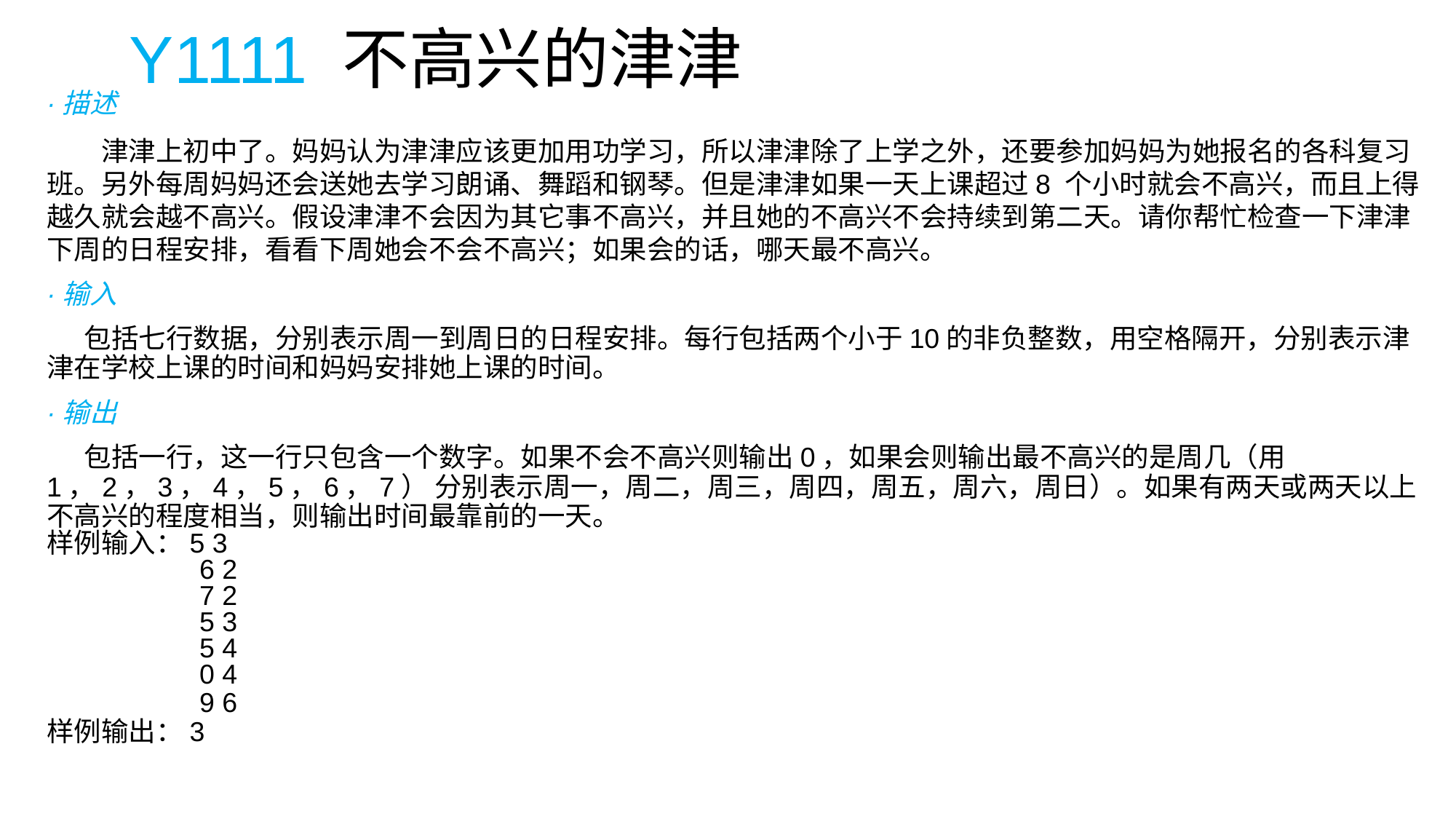

# Y1111 不高兴的津津
·描述
津津上初中了。妈妈认为津津应该更加用功学习，所以津津除了上学之外，还要参加妈妈为她报名的各科复习班。另外每周妈妈还会送她去学习朗诵、舞蹈和钢琴。但是津津如果一天上课超过8 个小时就会不高兴，而且上得越久就会越不高兴。假设津津不会因为其它事不高兴，并且她的不高兴不会持续到第二天。请你帮忙检查一下津津下周的日程安排，看看下周她会不会不高兴；如果会的话，哪天最不高兴。
·输入
     包括七行数据，分别表示周一到周日的日程安排。每行包括两个小于10的非负整数，用空格隔开，分别表示津津在学校上课的时间和妈妈安排她上课的时间。
·输出
     包括一行，这一行只包含一个数字。如果不会不高兴则输出0，如果会则输出最不高兴的是周几（用 1，2，3，4，5，6，7） 分别表示周一，周二，周三，周四，周五，周六，周日）。如果有两天或两天以上不高兴的程度相当，则输出时间最靠前的一天。
样例输入：5 3
                    6 2
                    7 2
                    5 3
                    5 4
                    0 4
                    9 6
样例输出：3